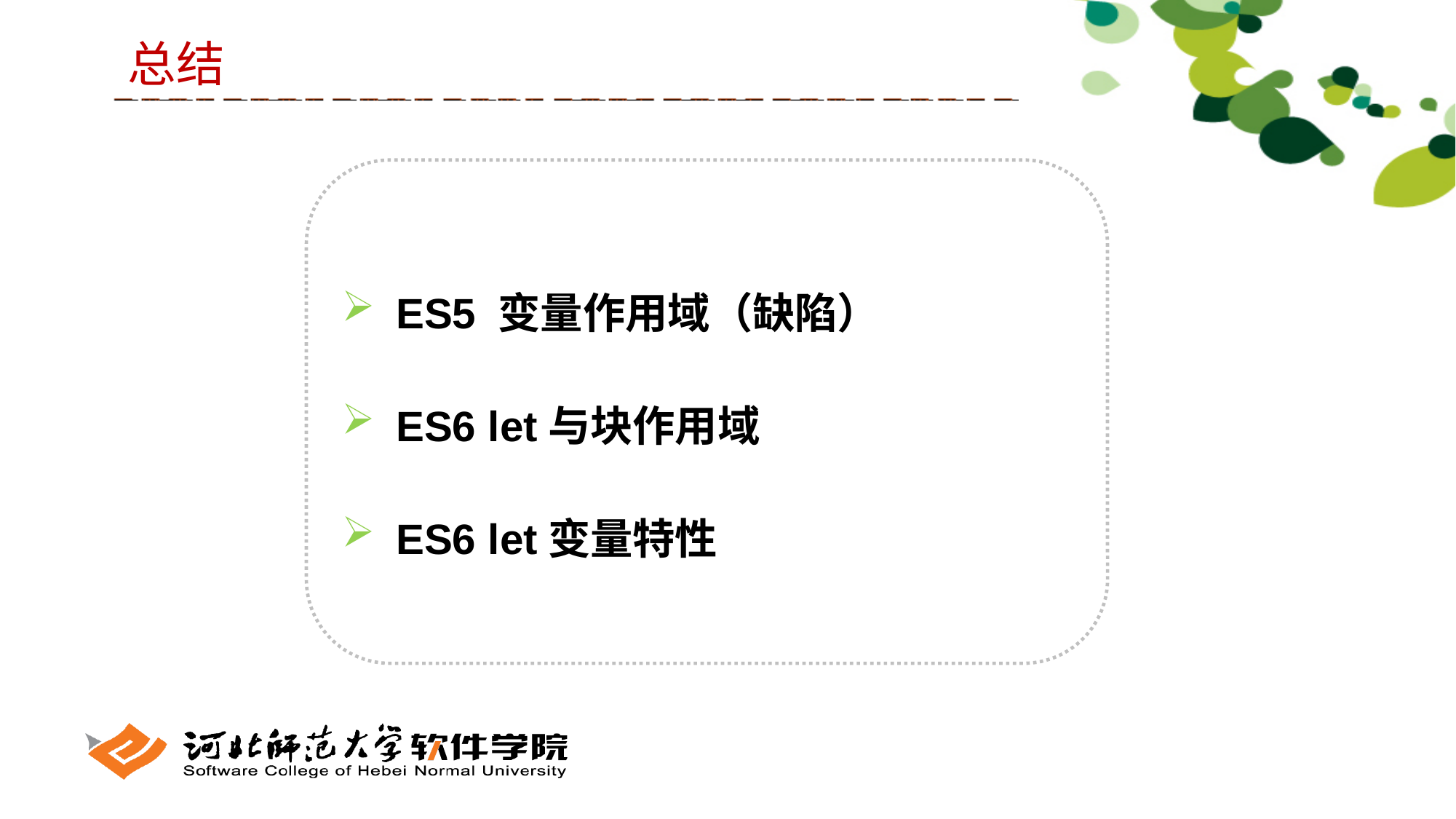

总结

ES5 变量作用域（缺陷）
ES6 let与块作用域
ES6 let变量特性